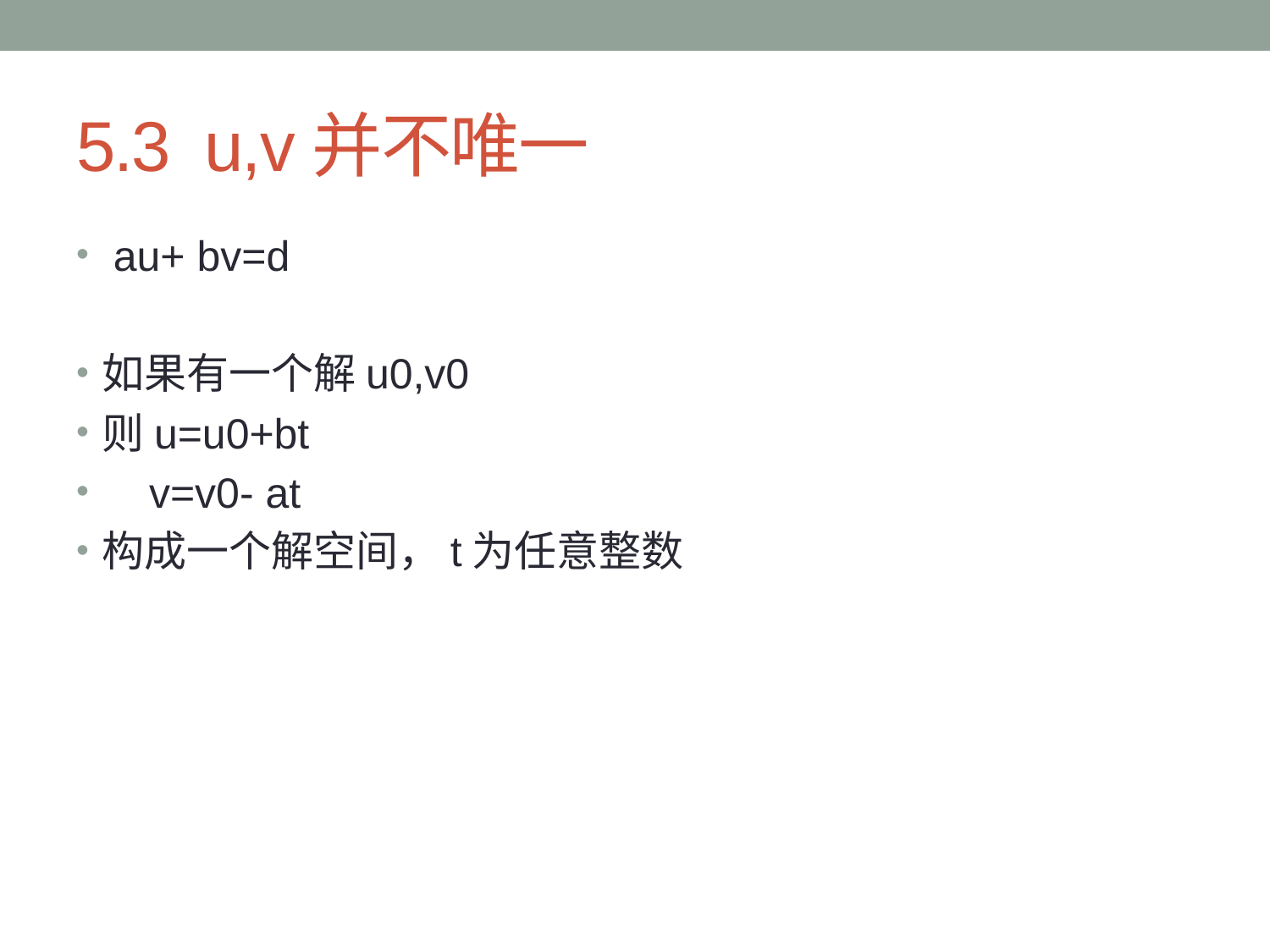

# 5.3  u,v并不唯一
 au+ bv=d

如果有一个解u0,v0
则u=u0+bt
    v=v0- at
构成一个解空间，t为任意整数